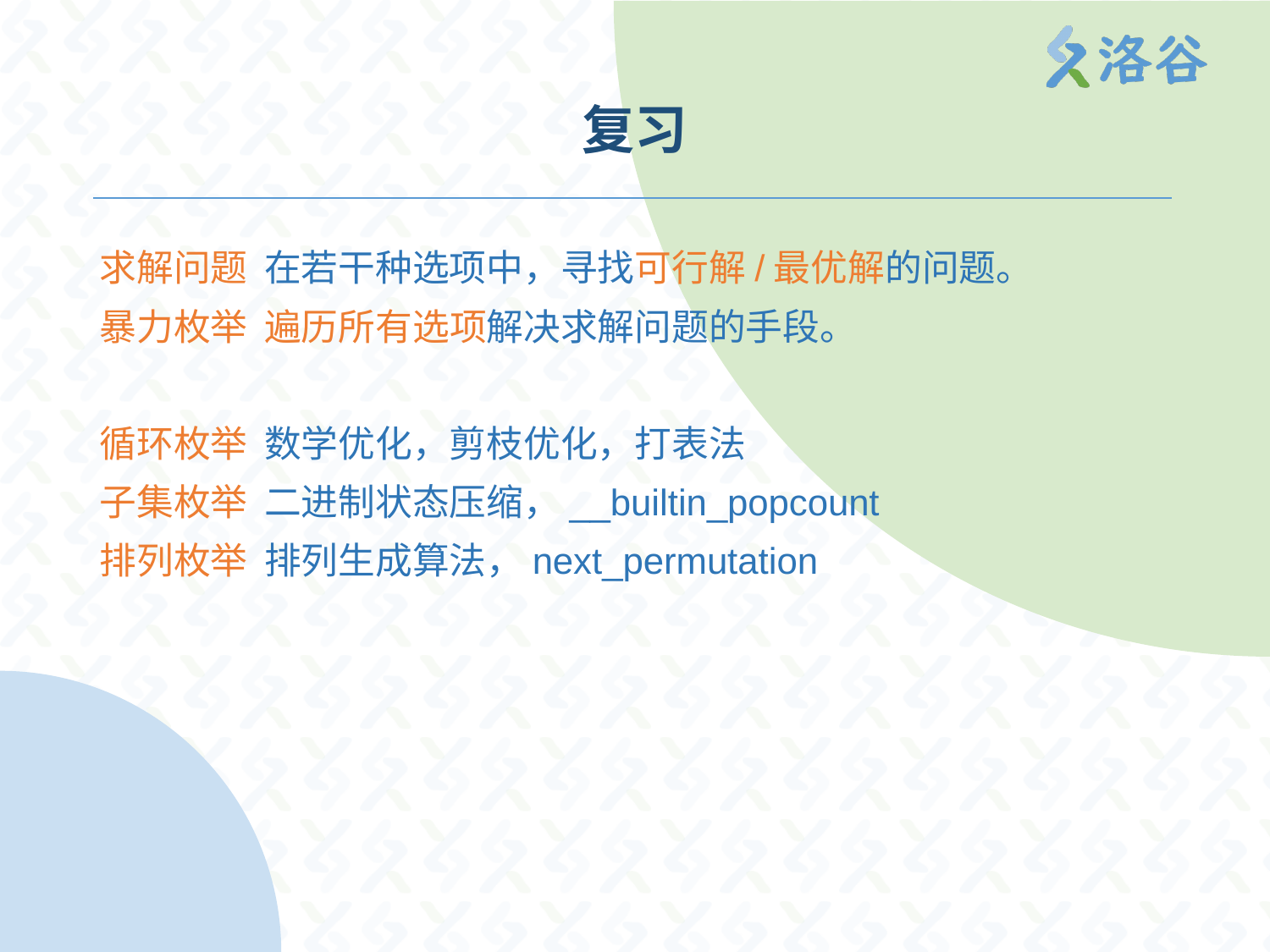

# 复习
求解问题  在若干种选项中，寻找可行解/最优解的问题。
暴力枚举  遍历所有选项解决求解问题的手段。

循环枚举  数学优化，剪枝优化，打表法
子集枚举  二进制状态压缩，__builtin_popcount
排列枚举  排列生成算法，next_permutation